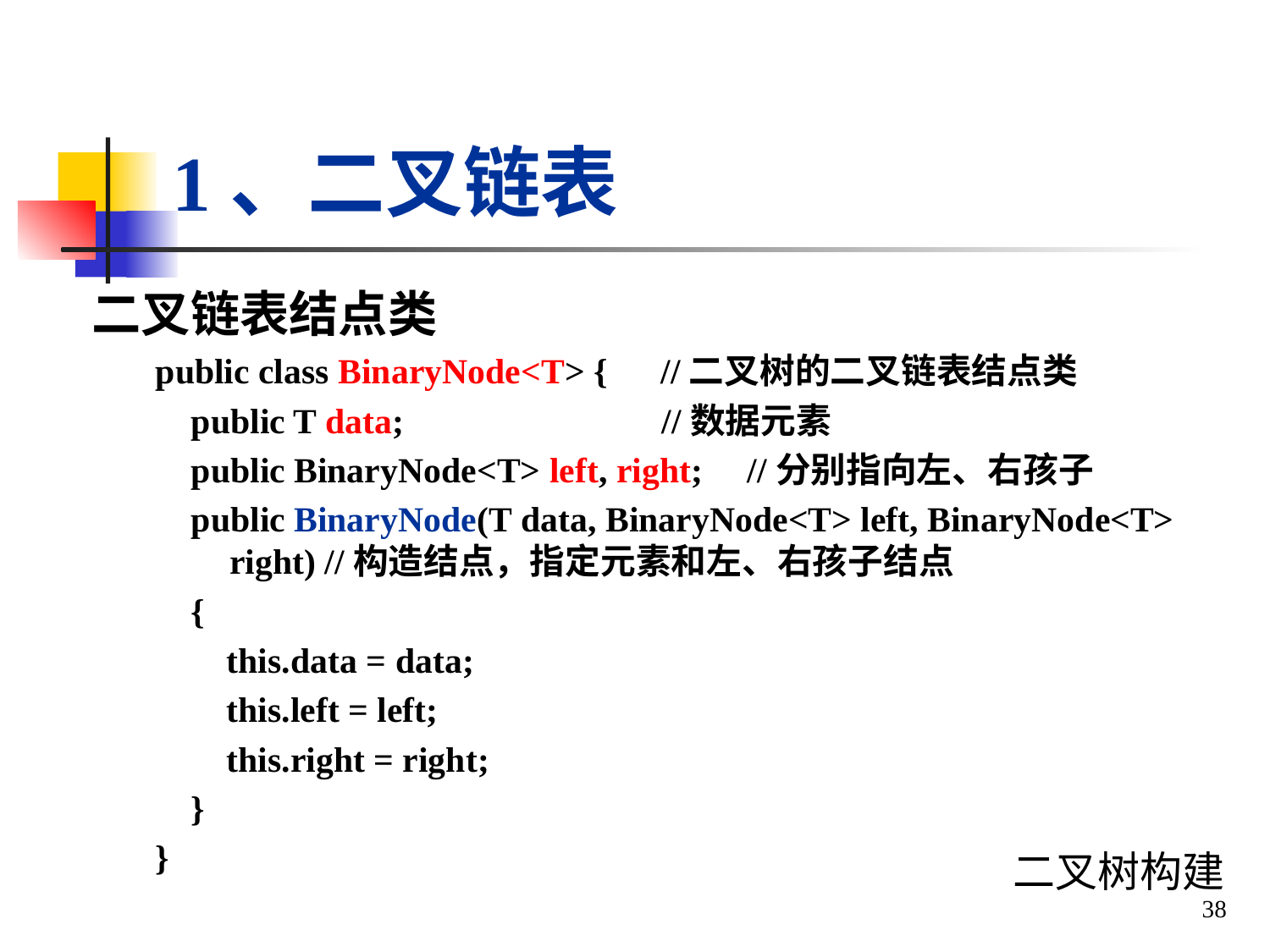

# 1、二叉链表
二叉链表结点类
public class BinaryNode<T> {      //二叉树的二叉链表结点类
    public T data;                             //数据元素
    public BinaryNode<T> left, right;     //分别指向左、右孩子
    public BinaryNode(T data, BinaryNode<T> left, BinaryNode<T> right) //构造结点，指定元素和左、右孩子结点
    {
        this.data = data;
        this.left = left;
        this.right = right;
    }
}

二叉树构建
38